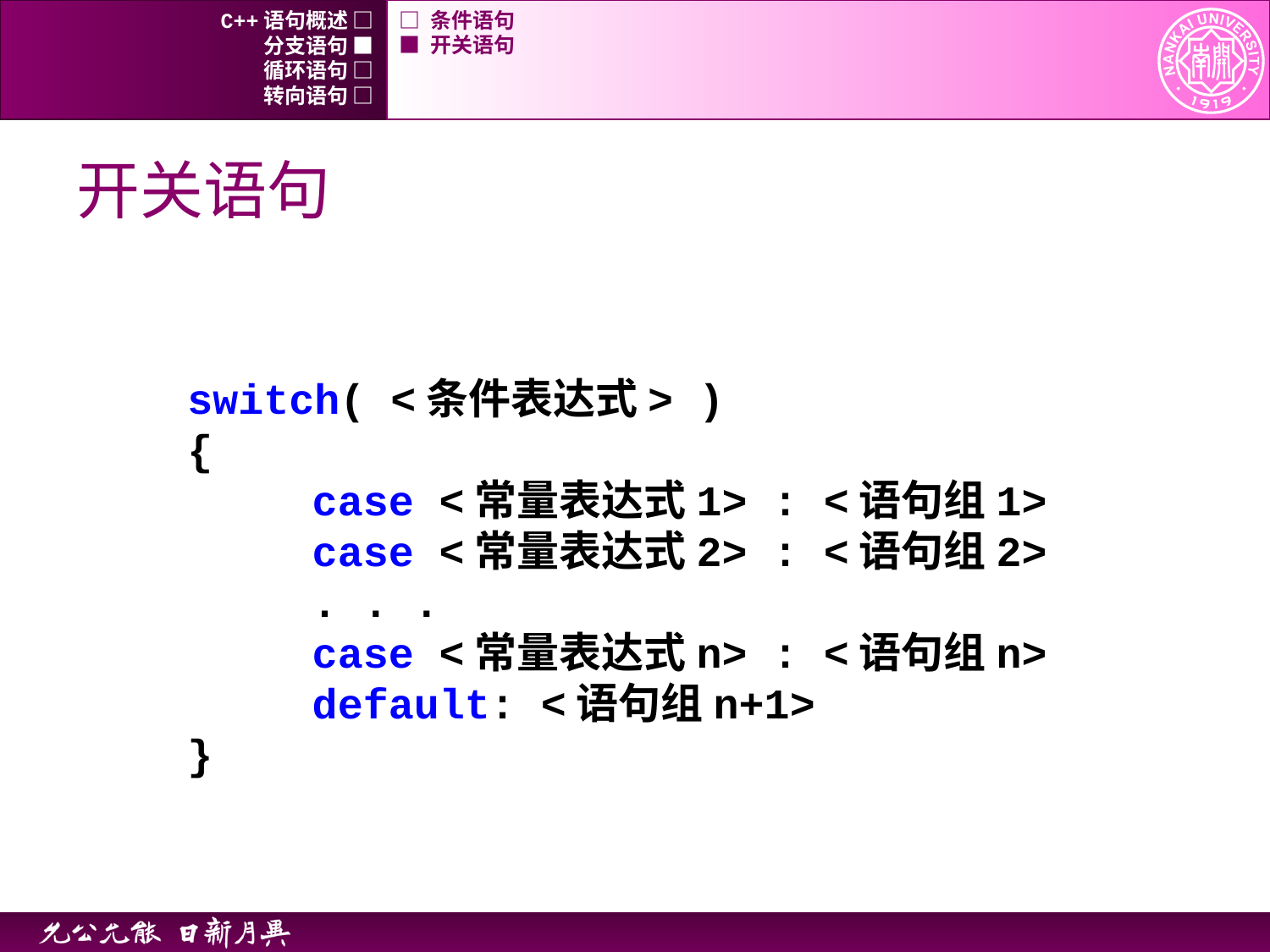

C++语句概述 □
□ 条件语句
分支语句 ■
■ 开关语句
循环语句 □

转向语句 □

# 开关语句
switch( <条件表达式> )
{
	case <常量表达式1> : <语句组1>
	case <常量表达式2> : <语句组2>
	. . .
 	case <常量表达式n> : <语句组n>
	default: <语句组n+1>
}